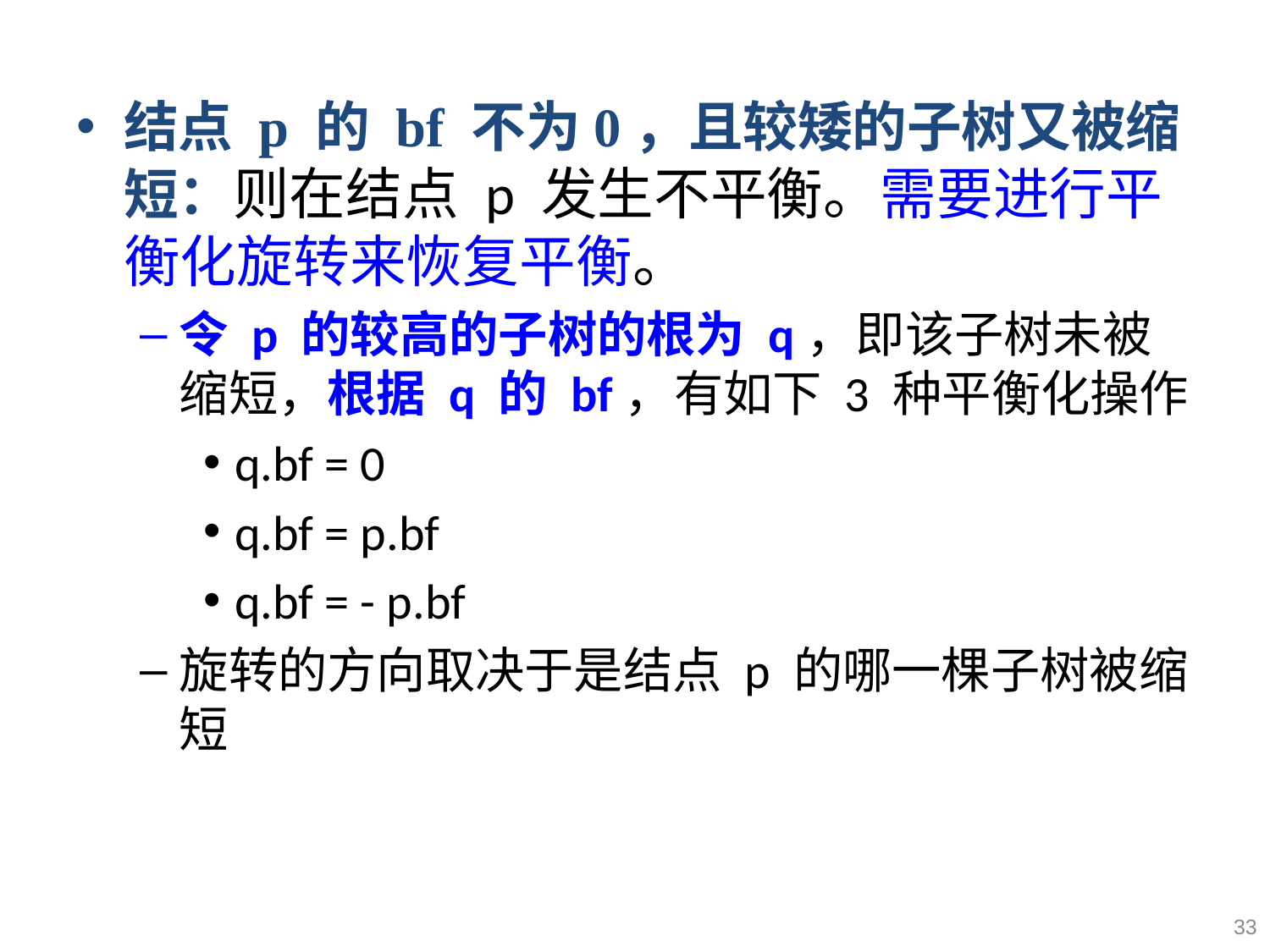

#
结点 p 的 bf 不为0，且较矮的子树又被缩短：则在结点 p 发生不平衡。需要进行平衡化旋转来恢复平衡。
令 p 的较高的子树的根为 q，即该子树未被缩短，根据 q 的 bf，有如下 3 种平衡化操作
q.bf = 0
q.bf = p.bf
q.bf = - p.bf
旋转的方向取决于是结点 p 的哪一棵子树被缩短

33